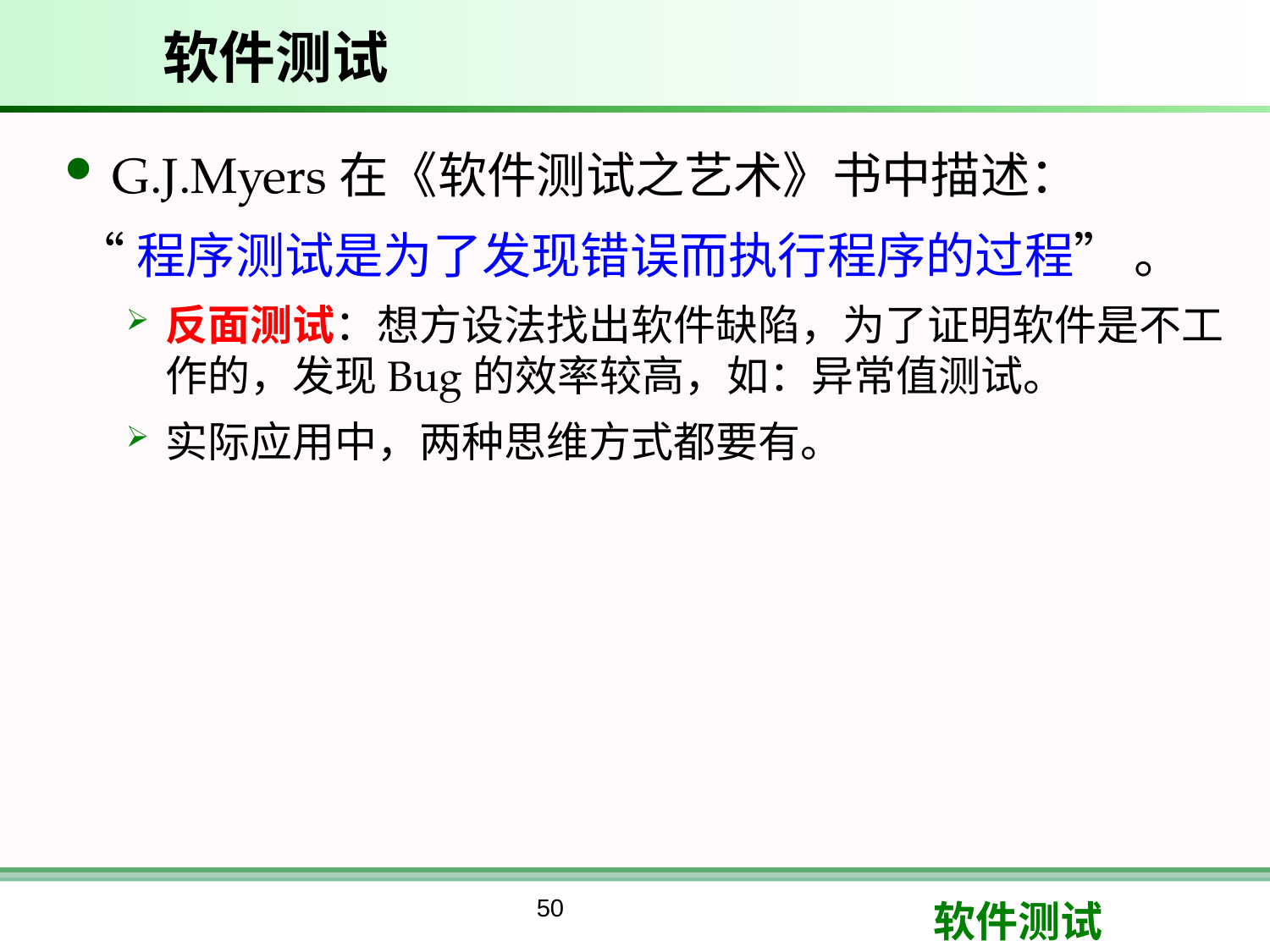

# 软件测试
G.J.Myers在《软件测试之艺术》书中描述：
 “程序测试是为了发现错误而执行程序的过程” 。
反面测试：想方设法找出软件缺陷，为了证明软件是不工作的，发现Bug的效率较高，如：异常值测试。
实际应用中，两种思维方式都要有。

50